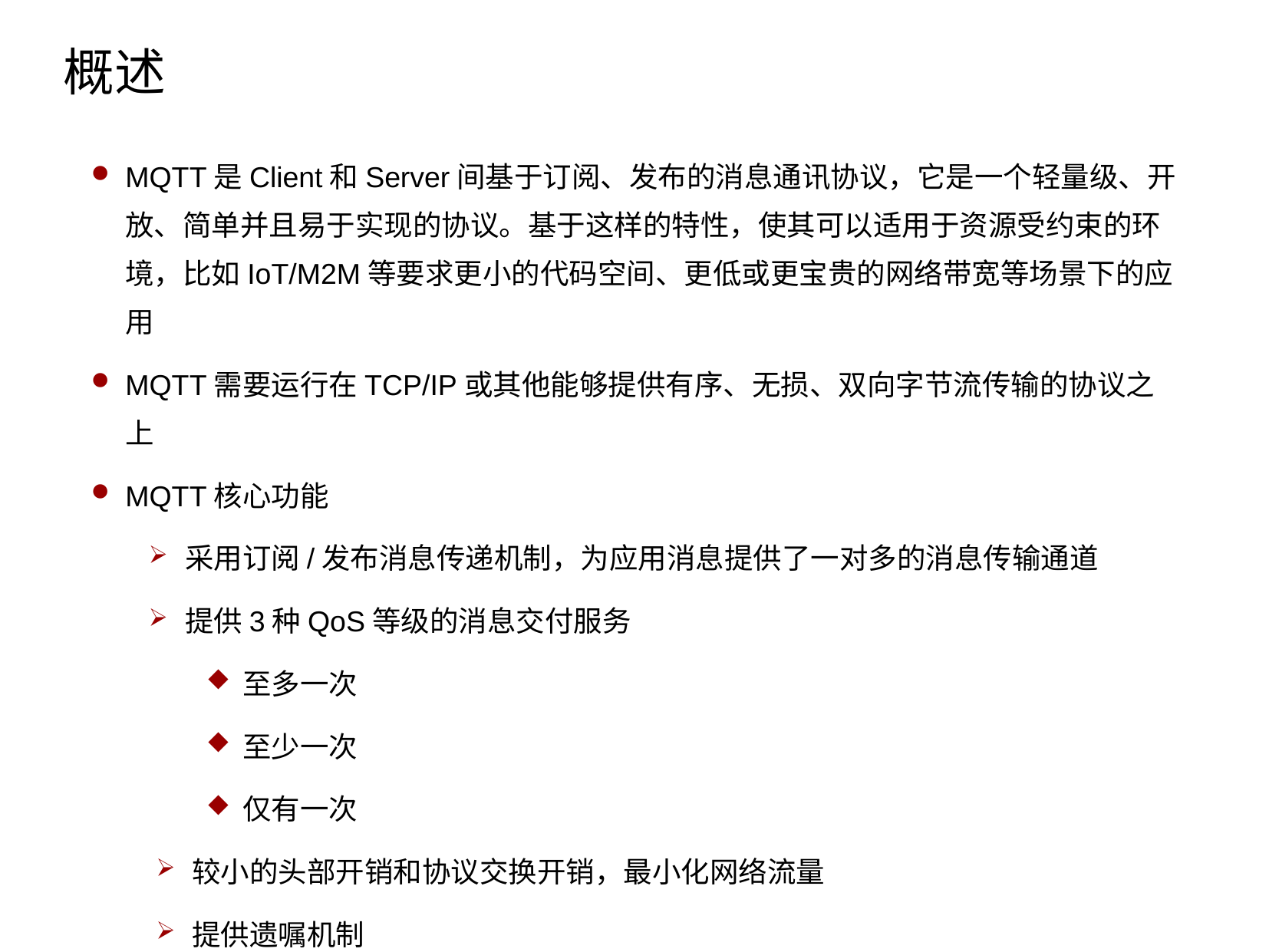

概述
MQTT是Client和Server间基于订阅、发布的消息通讯协议，它是一个轻量级、开放、简单并且易于实现的协议。基于这样的特性，使其可以适用于资源受约束的环境，比如IoT/M2M等要求更小的代码空间、更低或更宝贵的网络带宽等场景下的应用
MQTT需要运行在TCP/IP或其他能够提供有序、无损、双向字节流传输的协议之上
MQTT核心功能
采用订阅/发布消息传递机制，为应用消息提供了一对多的消息传输通道
提供3种QoS等级的消息交付服务
至多一次
至少一次
仅有一次
较小的头部开销和协议交换开销，最小化网络流量
提供遗嘱机制